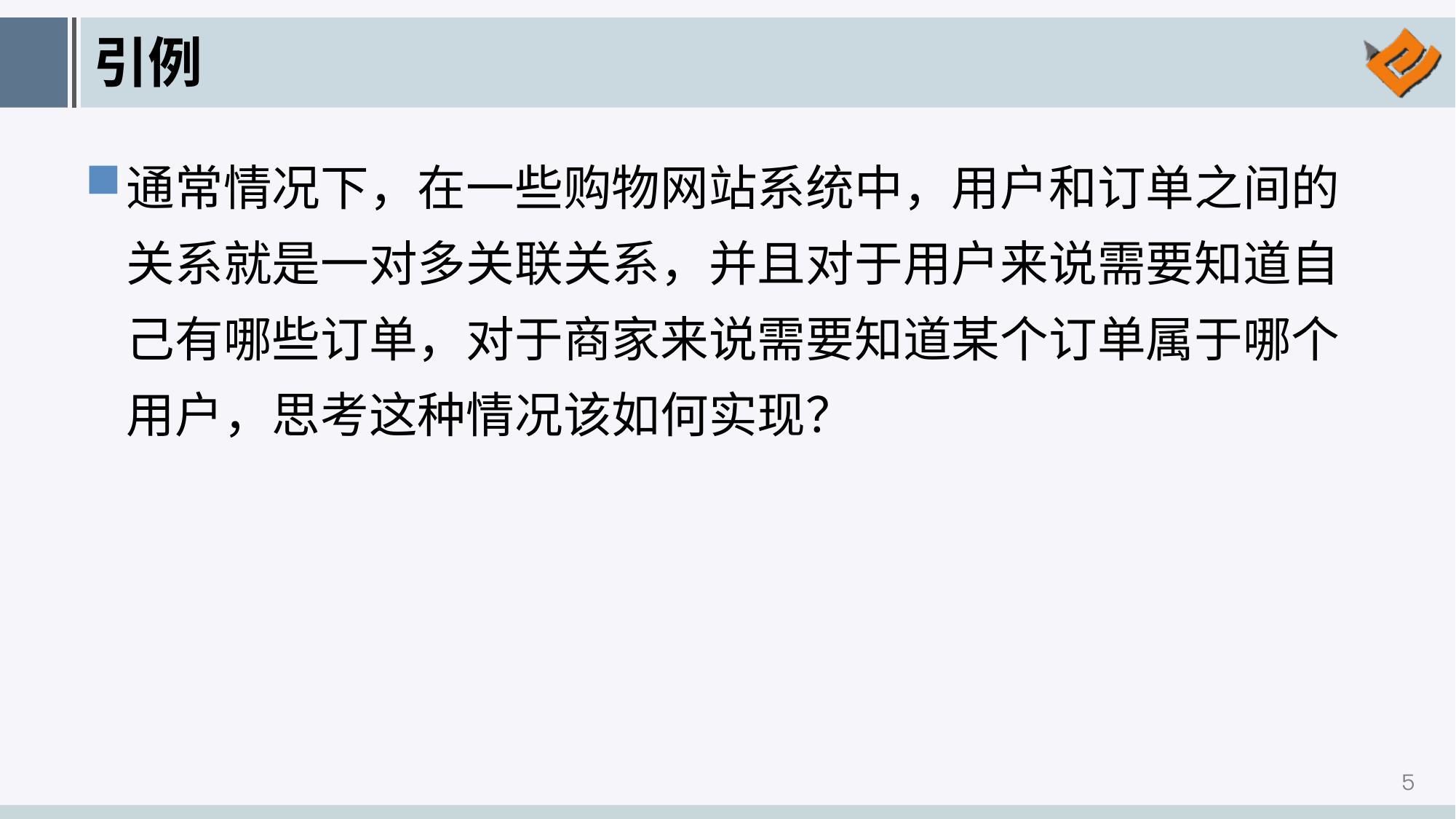

# 引例
通常情况下，在一些购物网站系统中，用户和订单之间的关系就是一对多关联关系，并且对于用户来说需要知道自己有哪些订单，对于商家来说需要知道某个订单属于哪个用户，思考这种情况该如何实现？